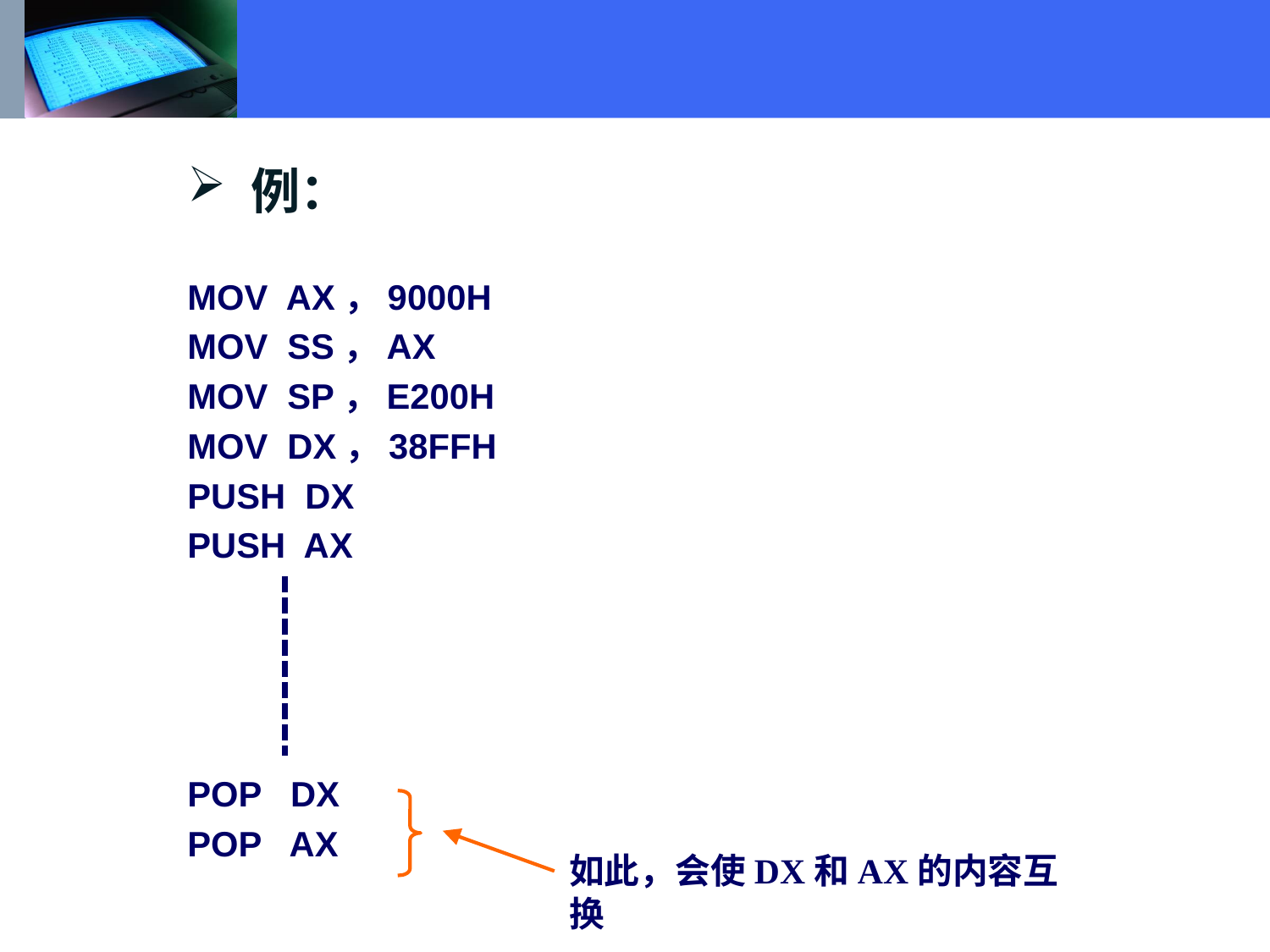

例：
MOV  AX，9000H
MOV  SS，AX
MOV  SP，E200H
MOV  DX，38FFH
PUSH  DX
PUSH  AX

POP   DX
POP   AX

如此，会使DX和AX的内容互换